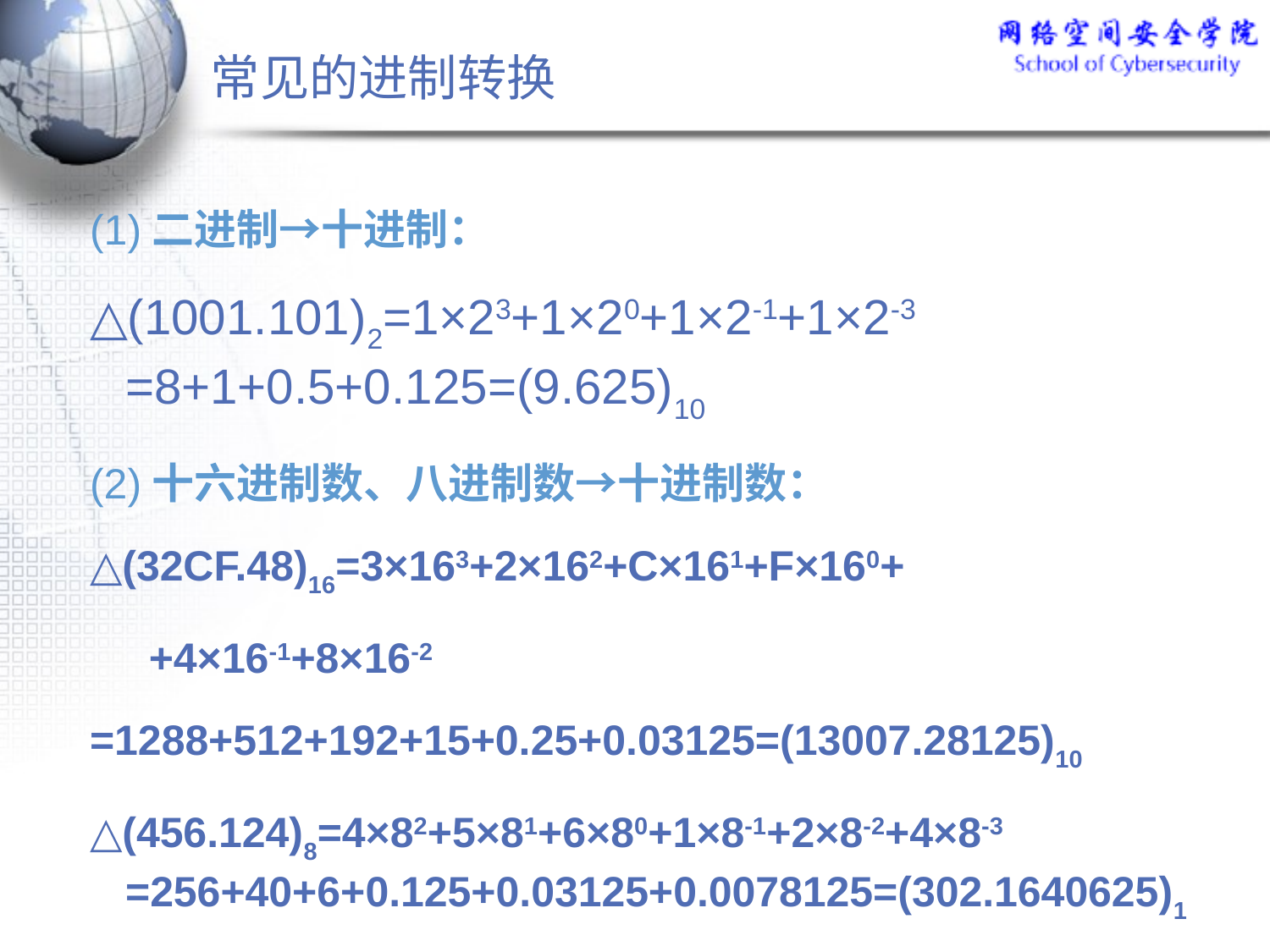

# 常见的进制转换
(1)二进制→十进制：
△(1001.101)2=1×23+1×20+1×2-1+1×2-3 =8+1+0.5+0.125=(9.625)10
(2)十六进制数、八进制数→十进制数：
△(32CF.48)16=3×163+2×162+C×161+F×160+
     +4×16-1+8×16-2
=1288+512+192+15+0.25+0.03125=(13007.28125)10
△(456.124)8=4×82+5×81+6×80+1×8-1+2×8-2+4×8-3   =256+40+6+0.125+0.03125+0.0078125=(302.1640625)10